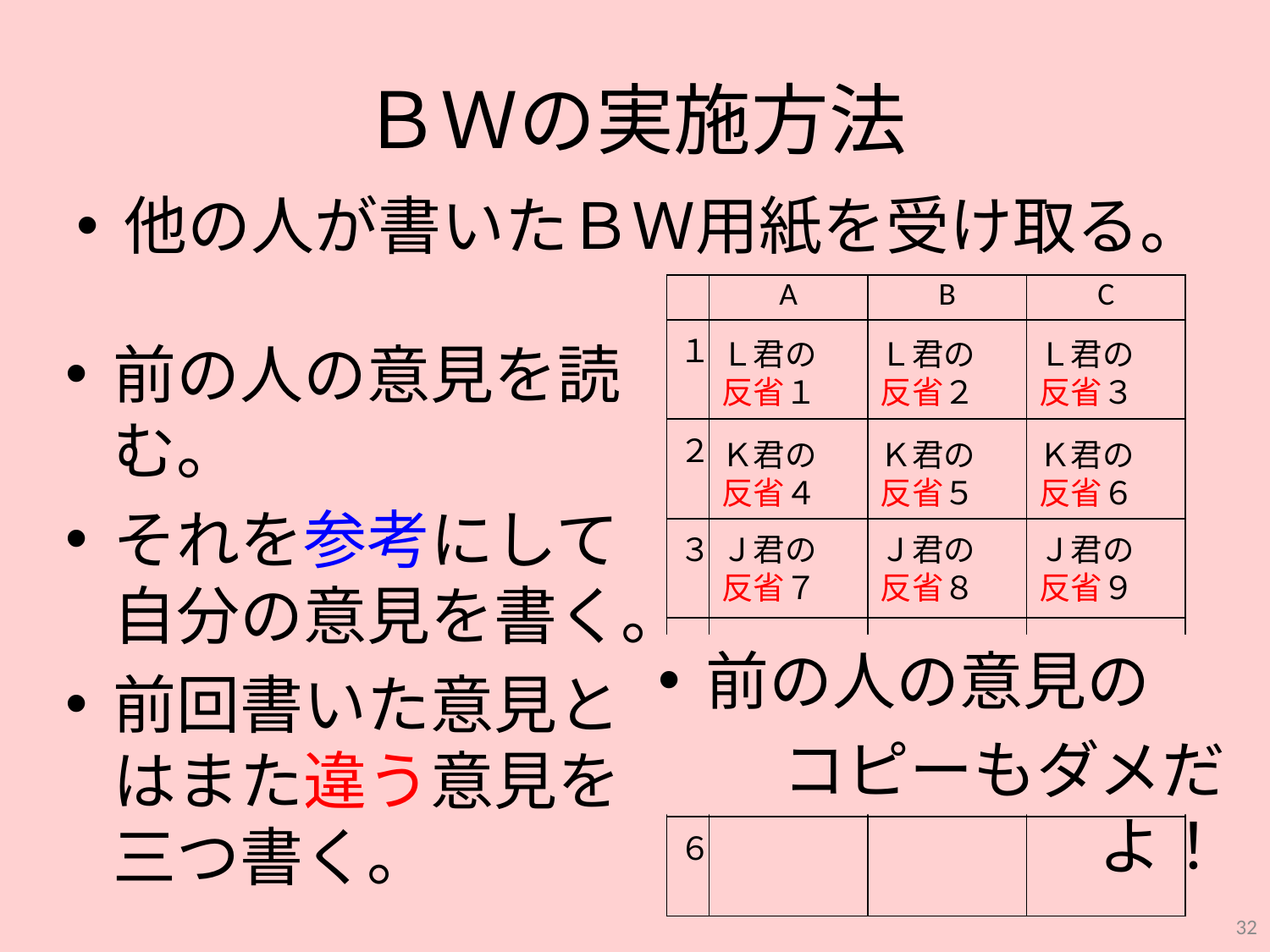

# ＢＷの実施方法
他の人が書いたＢＷ用紙を受け取る。
|  | A | B | C |
| --- | --- | --- | --- |
| １ |  |  |  |
| ２ |  |  |  |
| ３ |  |  |  |
| ４ |  |  |  |
| ５ |  |  |  |
| ６ |  |  |  |
前の人の意見を読む。
それを参考にして自分の意見を書く。
前回書いた意見とはまた違う意見を三つ書く。
Ｌ君の
反省１
Ｌ君の
反省２
Ｌ君の
反省３
Ｋ君の
反省４
Ｋ君の
反省５
Ｋ君の
反省６
Ｊ君の
反省７
Ｊ君の
反省８
Ｊ君の
反省９
前の人の意見の
コピーもダメだよ！
32